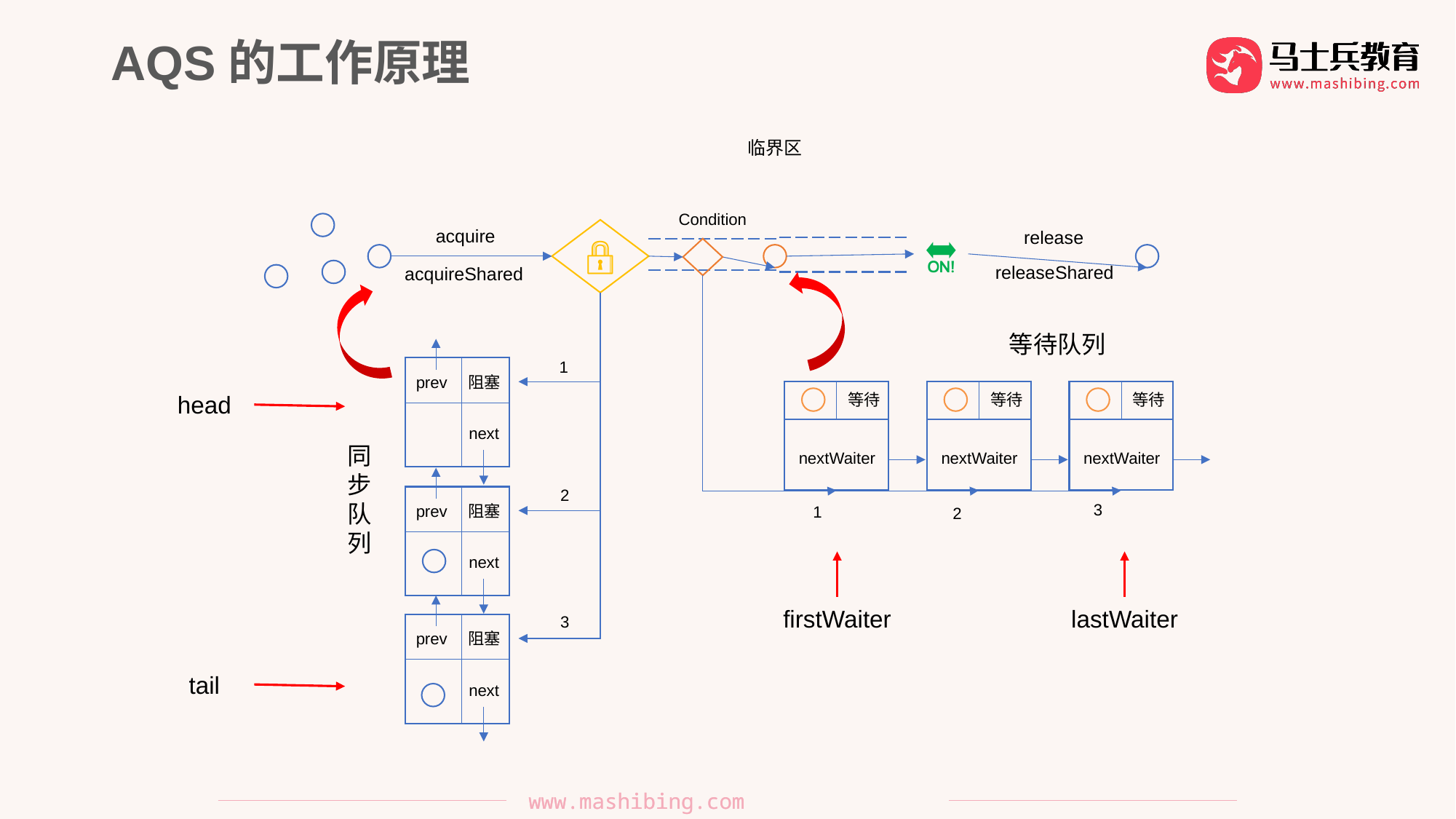

AQS的工作原理
临界区
Condition

acquire

🔒
release
🔛

releaseShared
acquireShared

等待队列

prev
阻塞
next
1

等待
nextWaiter

等待
nextWaiter

等待
nextWaiter

head
同步队列

prev
阻塞
next

2
3
1
2
firstWaiter
lastWaiter

prev
阻塞
next

3
tail